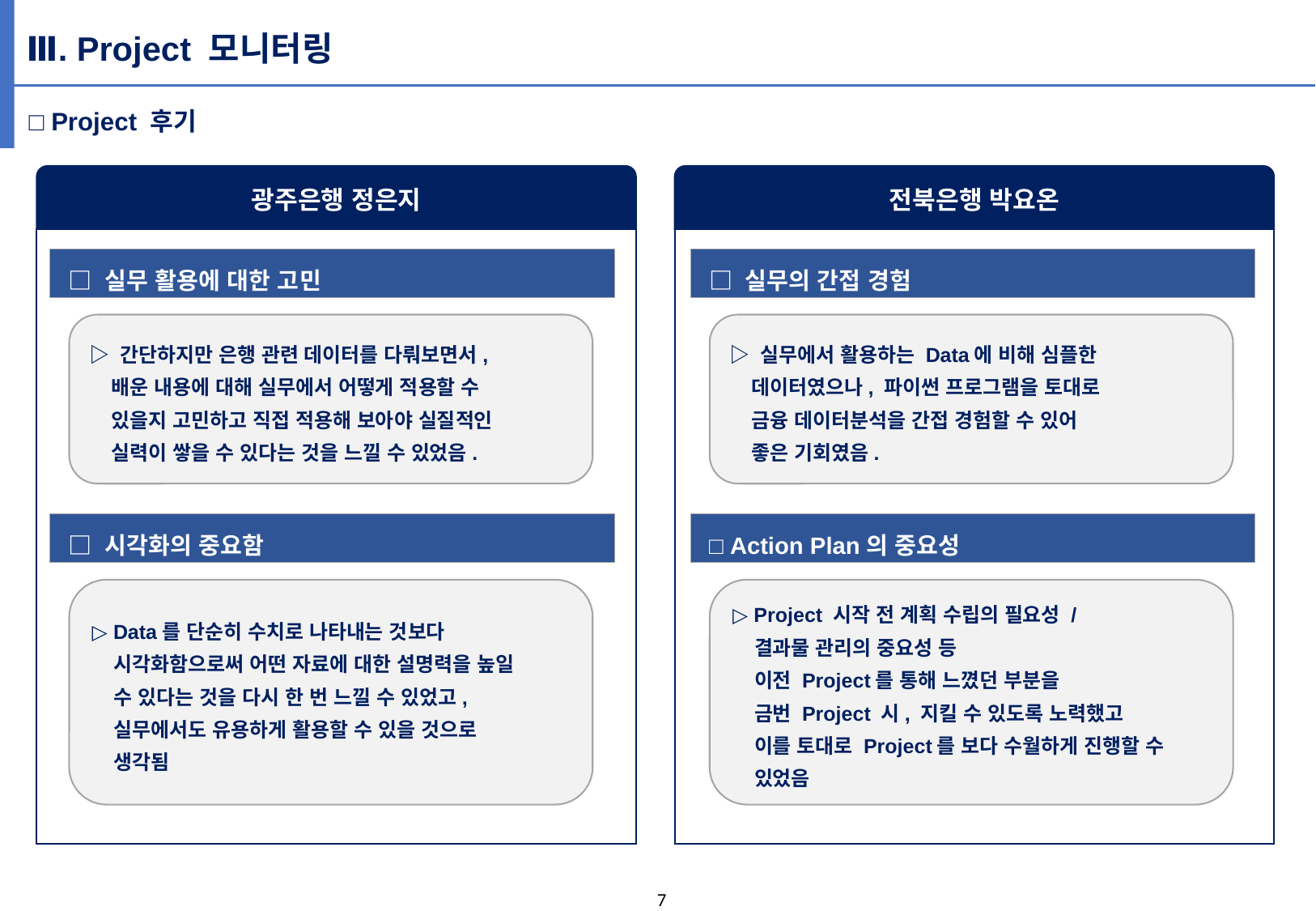

Ⅲ. Project 모니터링
□ Project 후기
광주은행 정은지
전북은행 박요온

 □ 실무 활용에 대한 고민
 □ 실무의 간접 경험
▷ 간단하지만 은행 관련 데이터를 다뤄보면서,
   배운 내용에 대해 실무에서 어떻게 적용할 수
   있을지 고민하고 직접 적용해 보아야 실질적인
   실력이 쌓을 수 있다는 것을 느낄 수 있었음.
▷ 실무에서 활용하는 Data에 비해 심플한
   데이터였으나, 파이썬 프로그램을 토대로
   금융 데이터분석을 간접 경험할 수 있어
   좋은 기회였음.
 □ 시각화의 중요함
 □ Action Plan의 중요성
▷ Data를 단순히 수치로 나타내는 것보다
   시각화함으로써 어떤 자료에 대한 설명력을 높일
   수 있다는 것을 다시 한 번 느낄 수 있었고,
   실무에서도 유용하게 활용할 수 있을 것으로
   생각됨
▷ Project 시작 전 계획 수립의 필요성 /
   결과물 관리의 중요성 등
   이전 Project를 통해 느꼈던 부분을
   금번 Project 시, 지킬 수 있도록 노력했고
   이를 토대로 Project를 보다 수월하게 진행할 수
   있었음
7